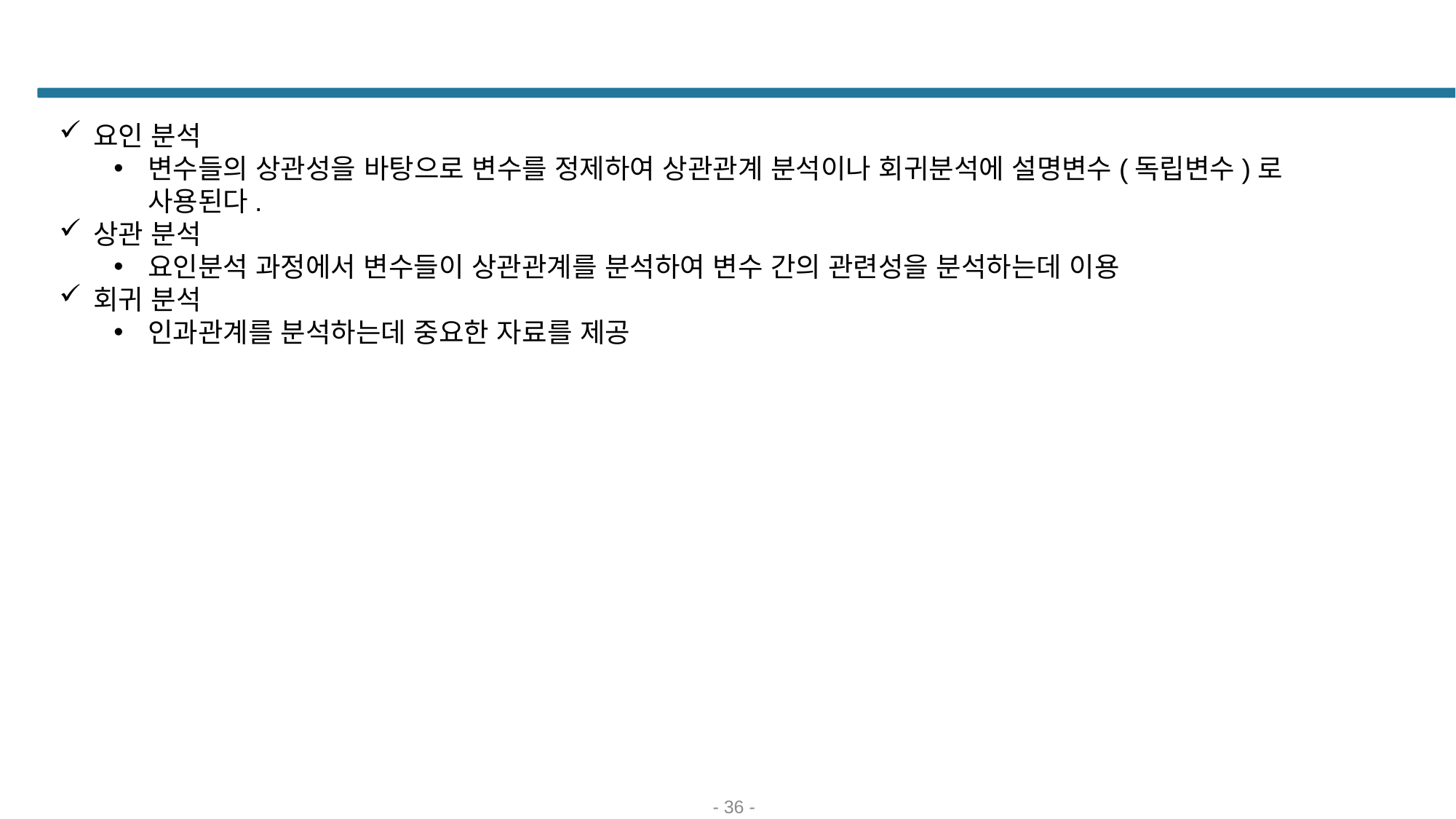

#
요인 분석
변수들의 상관성을 바탕으로 변수를 정제하여 상관관계 분석이나 회귀분석에 설명변수(독립변수)로 사용된다.
상관 분석
요인분석 과정에서 변수들이 상관관계를 분석하여 변수 간의 관련성을 분석하는데 이용
회귀 분석
인과관계를 분석하는데 중요한 자료를 제공

- 36 -